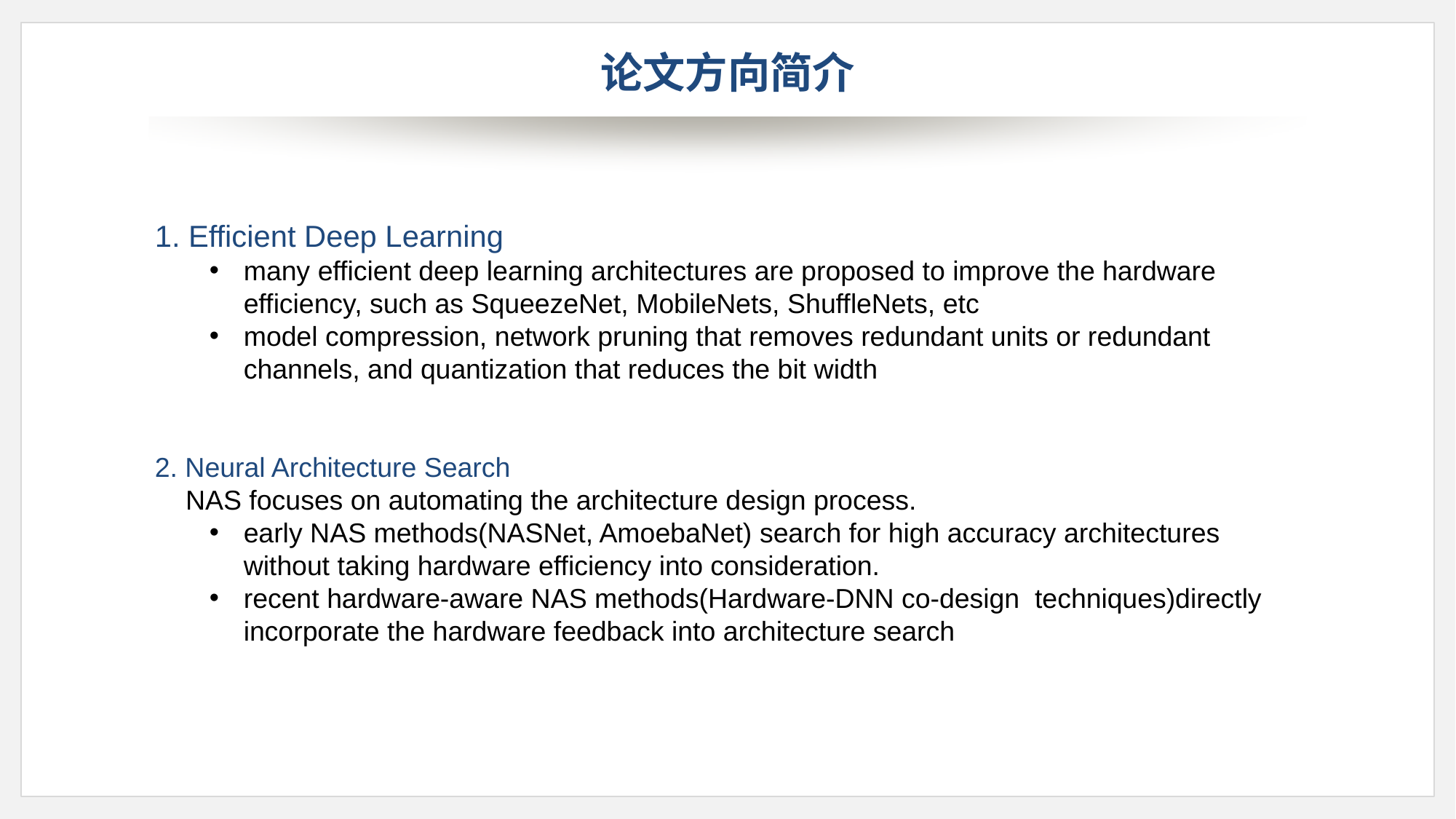

# 论文方向简介

1. Efficient Deep Learning
many efficient deep learning architectures are proposed to improve the hardware efficiency, such as SqueezeNet, MobileNets, ShuffleNets, etc
model compression, network pruning that removes redundant units or redundant channels, and quantization that reduces the bit width

2. Neural Architecture Search
    NAS focuses on automating the architecture design process.
early NAS methods(NASNet, AmoebaNet) search for high accuracy architectures without taking hardware efficiency into consideration.
recent hardware-aware NAS methods(Hardware-DNN co-design  techniques)directly incorporate the hardware feedback into architecture search